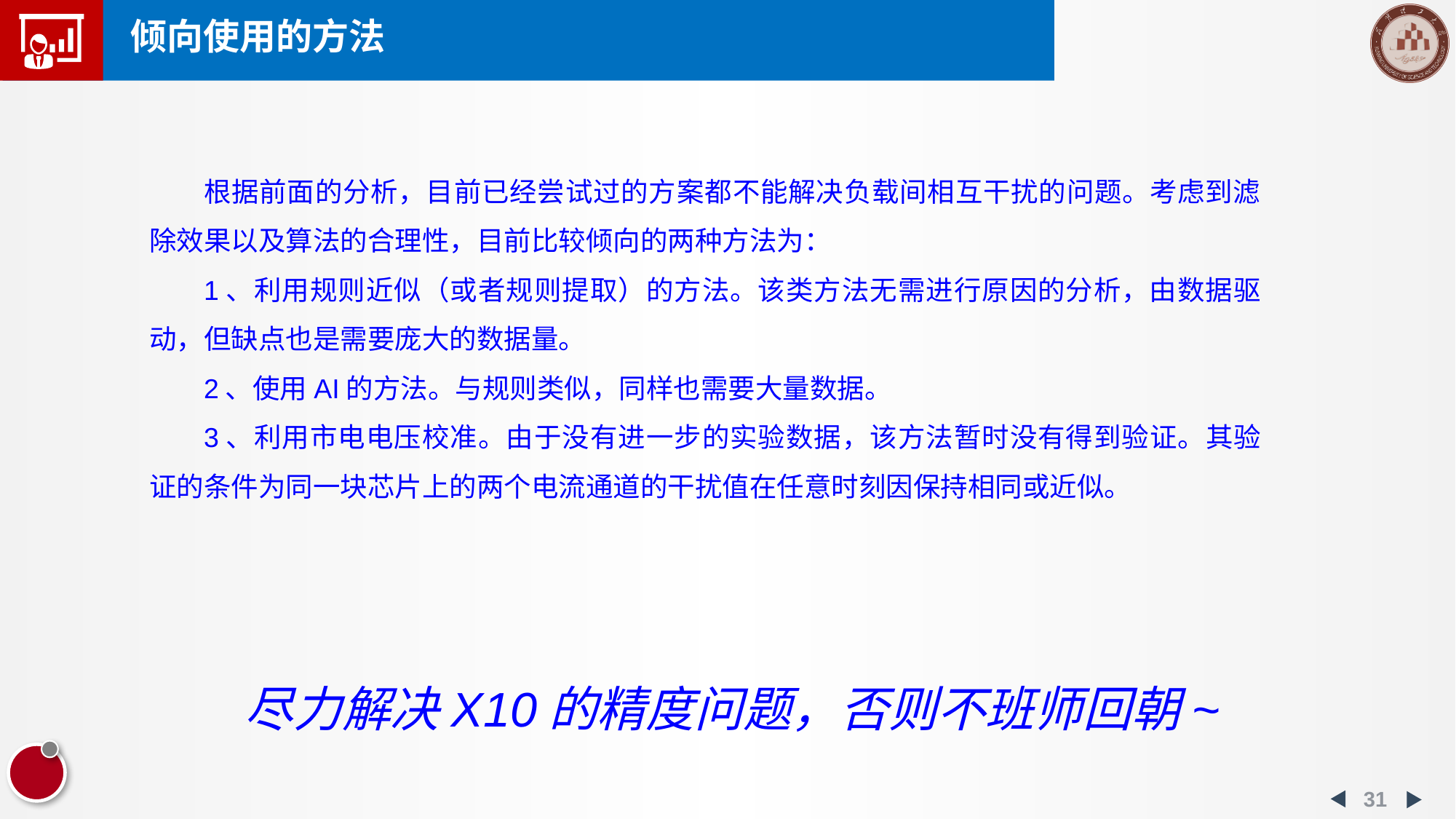

# 倾向使用的方法
根据前面的分析，目前已经尝试过的方案都不能解决负载间相互干扰的问题。考虑到滤除效果以及算法的合理性，目前比较倾向的两种方法为：
1、利用规则近似（或者规则提取）的方法。该类方法无需进行原因的分析，由数据驱动，但缺点也是需要庞大的数据量。
2、使用AI的方法。与规则类似，同样也需要大量数据。
3、利用市电电压校准。由于没有进一步的实验数据，该方法暂时没有得到验证。其验证的条件为同一块芯片上的两个电流通道的干扰值在任意时刻因保持相同或近似。

尽力解决X10的精度问题，否则不班师回朝~
31